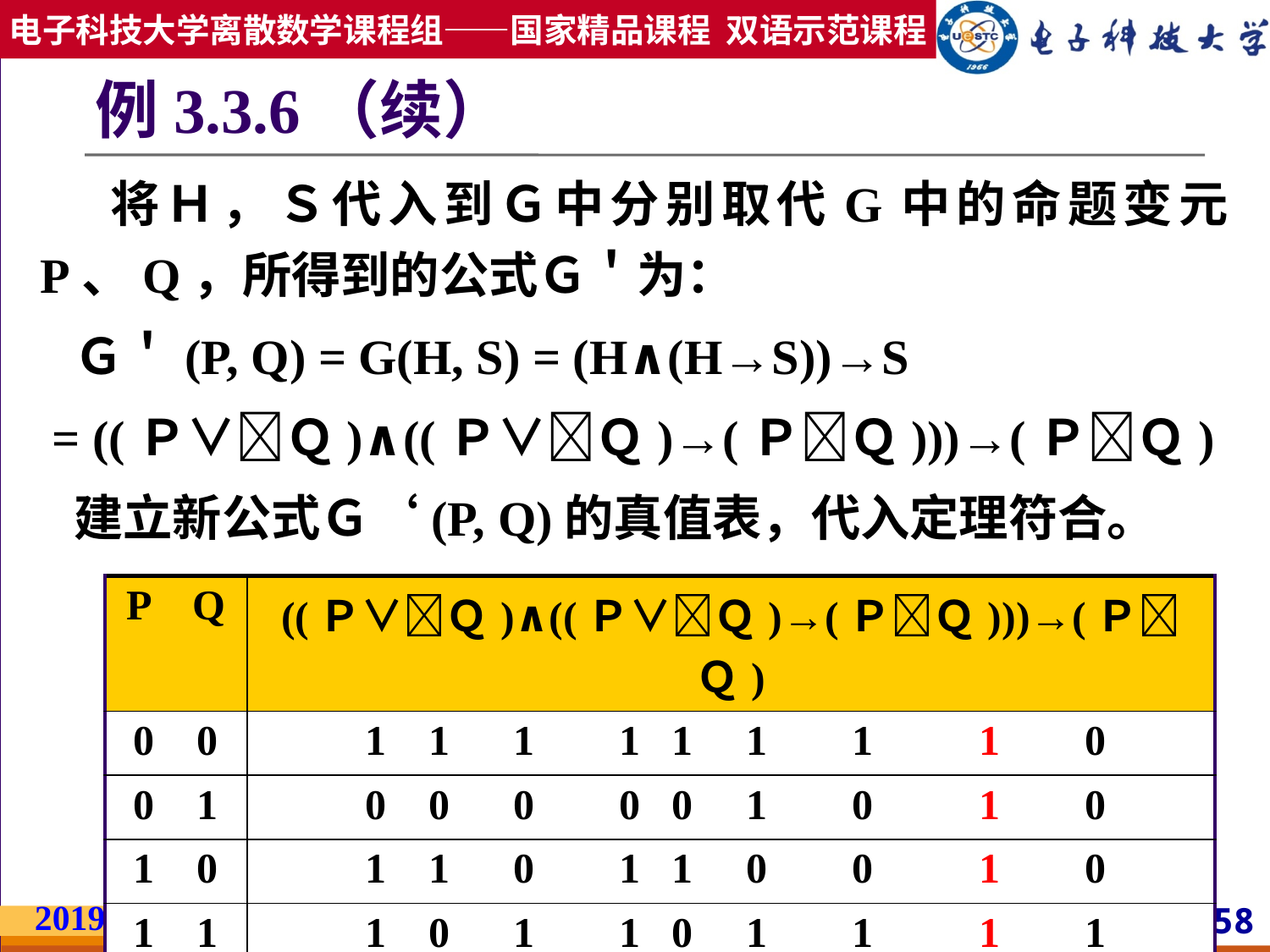

# 例3.3.6（续）
   将Ｈ，Ｓ代入到Ｇ中分别取代G中的命题变元P、Q，所得到的公式Ｇ＇为：
  Ｇ＇(P, Q) = G(H, S) = (H∧(H→S))→S
 = ((Ｐ∨¬Ｑ)∧((Ｐ∨¬Ｑ)→(Ｐ↔Ｑ)))→(Ｐ↔Ｑ)
  建立新公式Ｇ‘(P, Q)的真值表，代入定理符合。
| P Q | ((Ｐ∨¬Ｑ)∧((Ｐ∨¬Ｑ)→(Ｐ↔Ｑ)))→(Ｐ↔Ｑ) |
| --- | --- |
| 0 0 | 1 1 1 1 1 1 1 1 0 |
| 0 1 | 0 0 0 0 0 1 0 1 0 |
| 1 0 | 1 1 0 1 1 0 0 1 0 |
| 1 1 | 1 0 1 1 0 1 1 1 1 |
2019/2/27